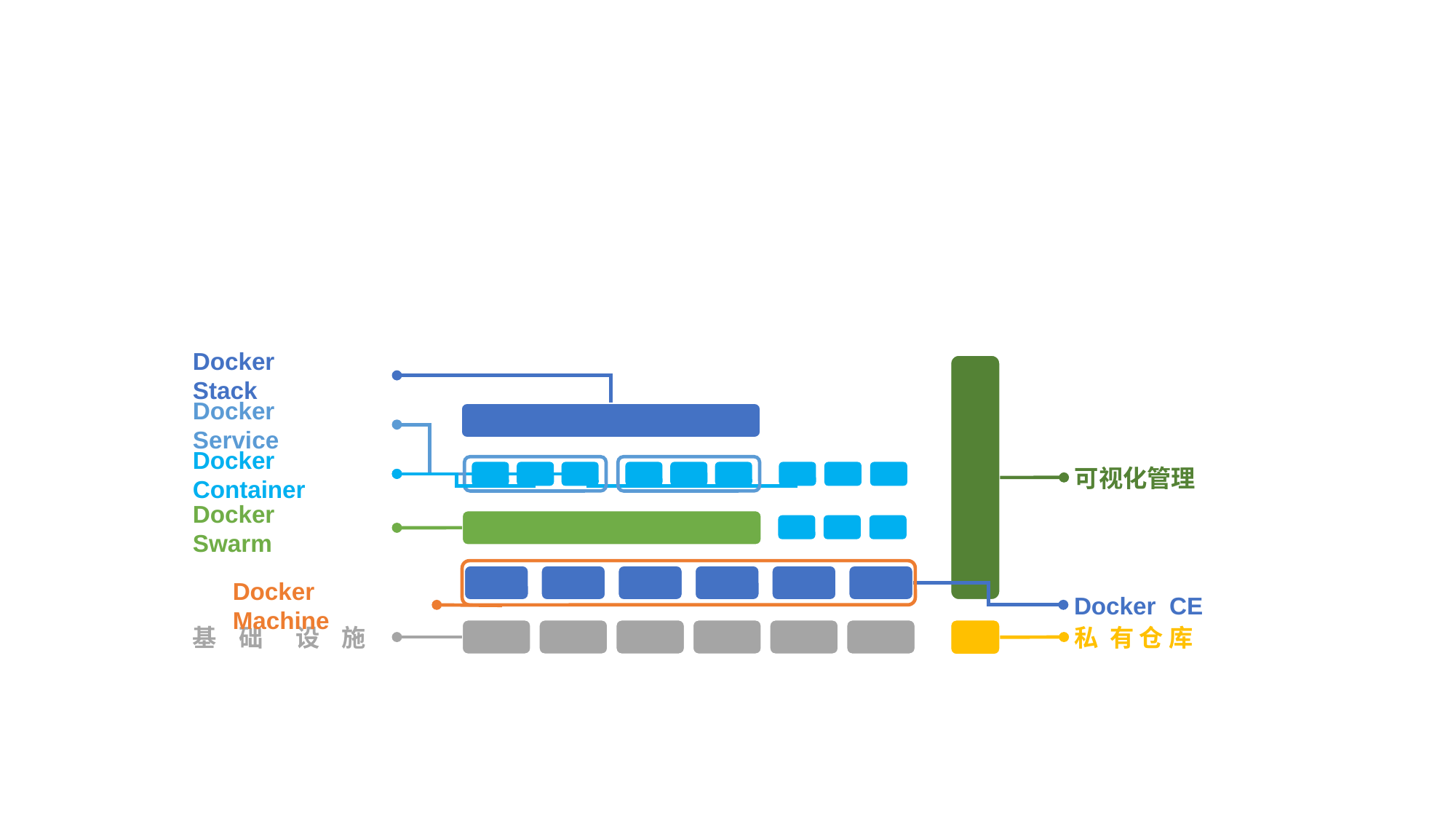

Docker        Stack

Docker     Service
Docker Container

可视化管理

Docker      Swarm

Docker   Machine
Docker  CE
基    础      设    施
私  有 仓 库